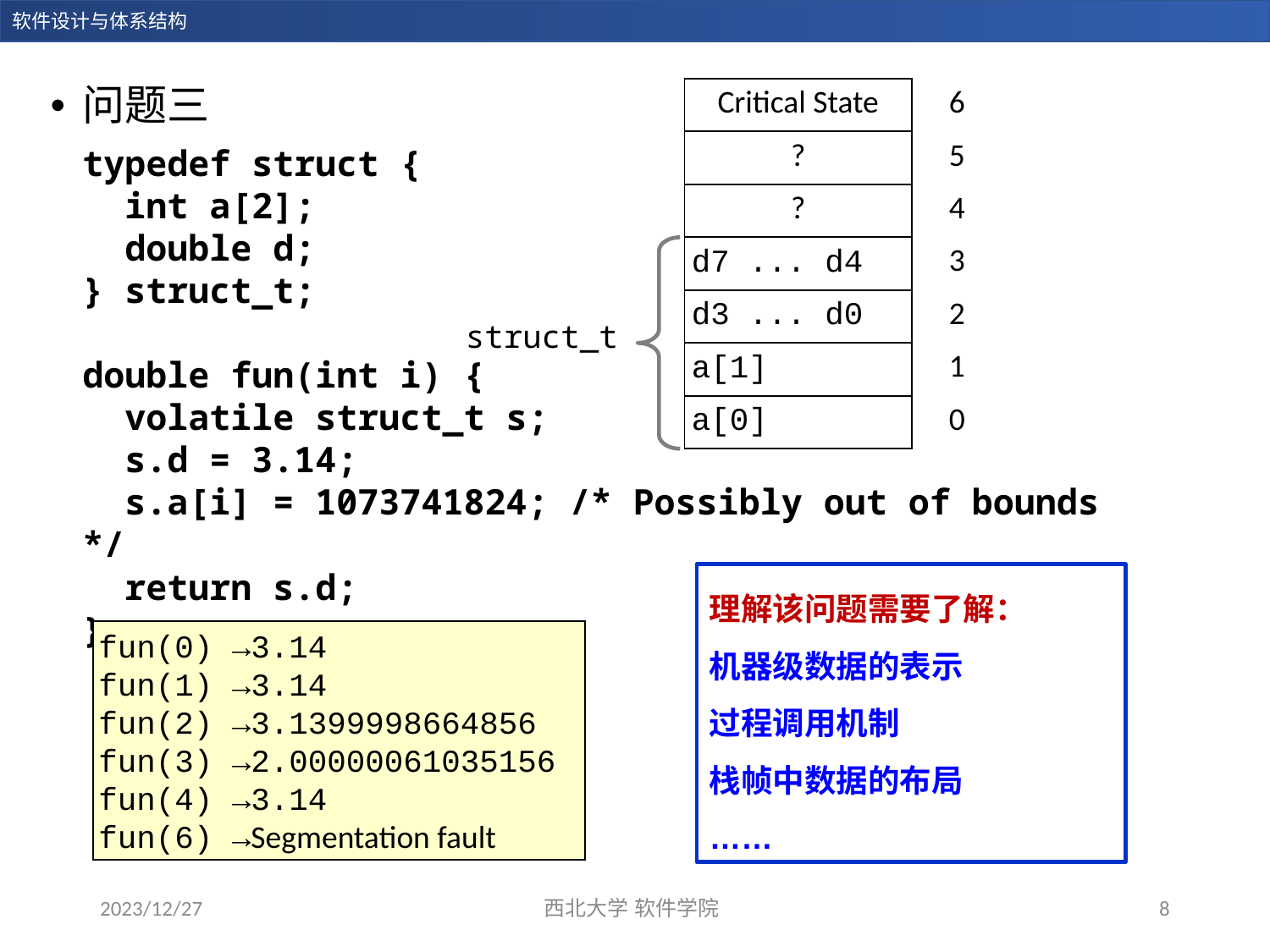

问题三
| Critical State | 6 |
| --- | --- |
| ? | 5 |
| ? | 4 |
| d7 ... d4 | 3 |
| d3 ... d0 | 2 |
| a[1] | 1 |
| a[0] | 0 |
typedef struct {
  int a[2];
  double d;
} struct_t;

double fun(int i) {
  volatile struct_t s;
  s.d = 3.14;
  s.a[i] = 1073741824; /* Possibly out of bounds */
  return s.d;
}

struct_t
理解该问题需要了解：
机器级数据的表示
过程调用机制
栈帧中数据的布局
……
fun(0) →3.14
fun(1) →3.14
fun(2) →3.1399998664856
fun(3) →2.00000061035156
fun(4) →3.14
fun(6) →Segmentation fault
2023/12/27
西北大学 软件学院
8